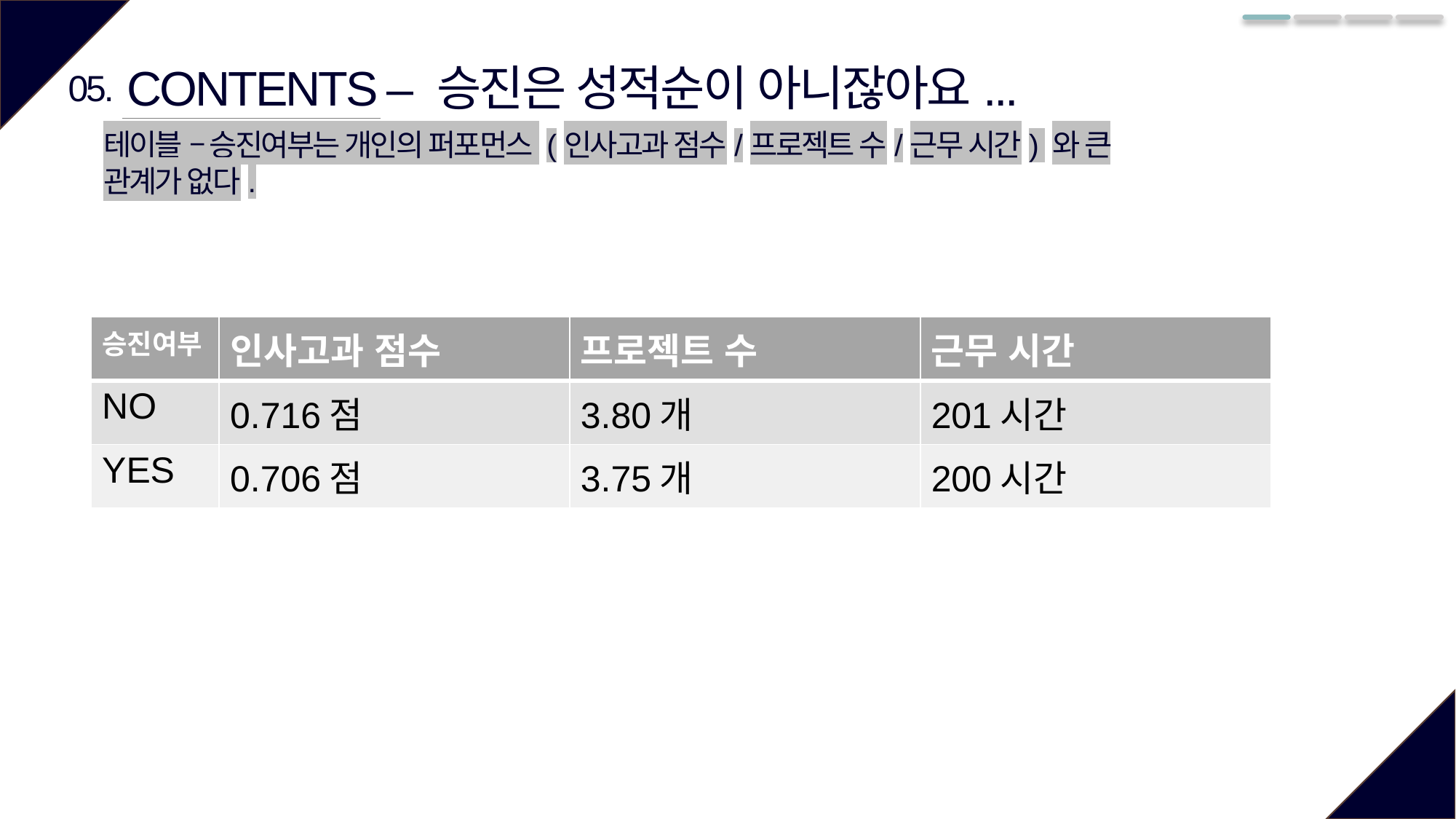

CONTENTS – 승진은 성적순이 아니잖아요...
05.
테이블 – 승진여부는 개인의 퍼포먼스 (인사고과 점수/프로젝트 수/근무 시간) 와 큰 관계가 없다.
| 승진여부 | 인사고과 점수 | 프로젝트 수 | 근무 시간 |
| --- | --- | --- | --- |
| NO | 0.716점 | 3.80개 | 201시간 |
| YES | 0.706점 | 3.75개 | 200시간 |